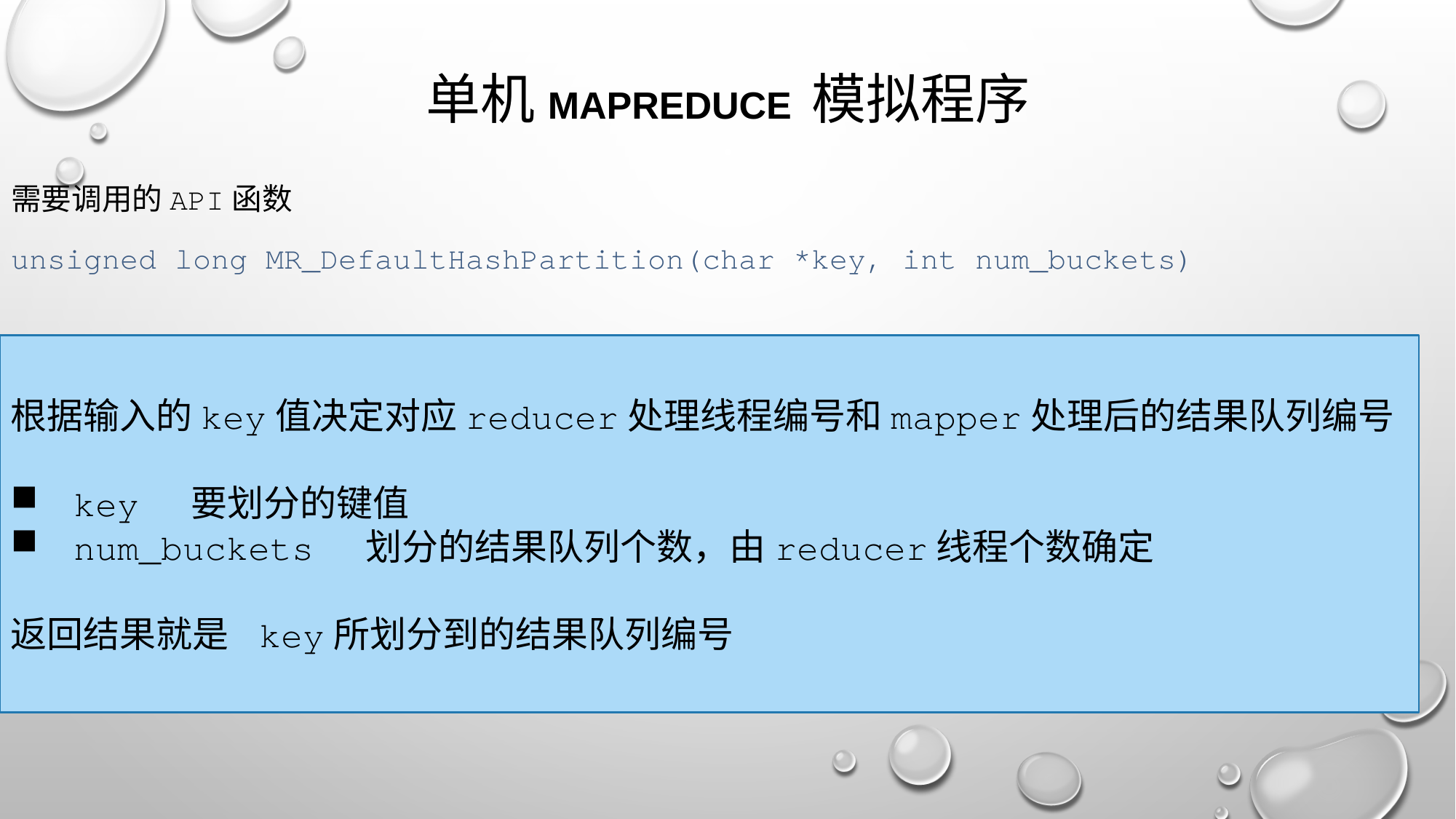

# 单机MaprEDUCE 模拟程序
需要调用的API函数
unsigned long MR_DefaultHashPartition(char *key, int num_buckets)
根据输入的key值决定对应reducer处理线程编号和mapper处理后的结果队列编号

 key  要划分的键值
 num_buckets  划分的结果队列个数，由reducer线程个数确定

返回结果就是 key所划分到的结果队列编号